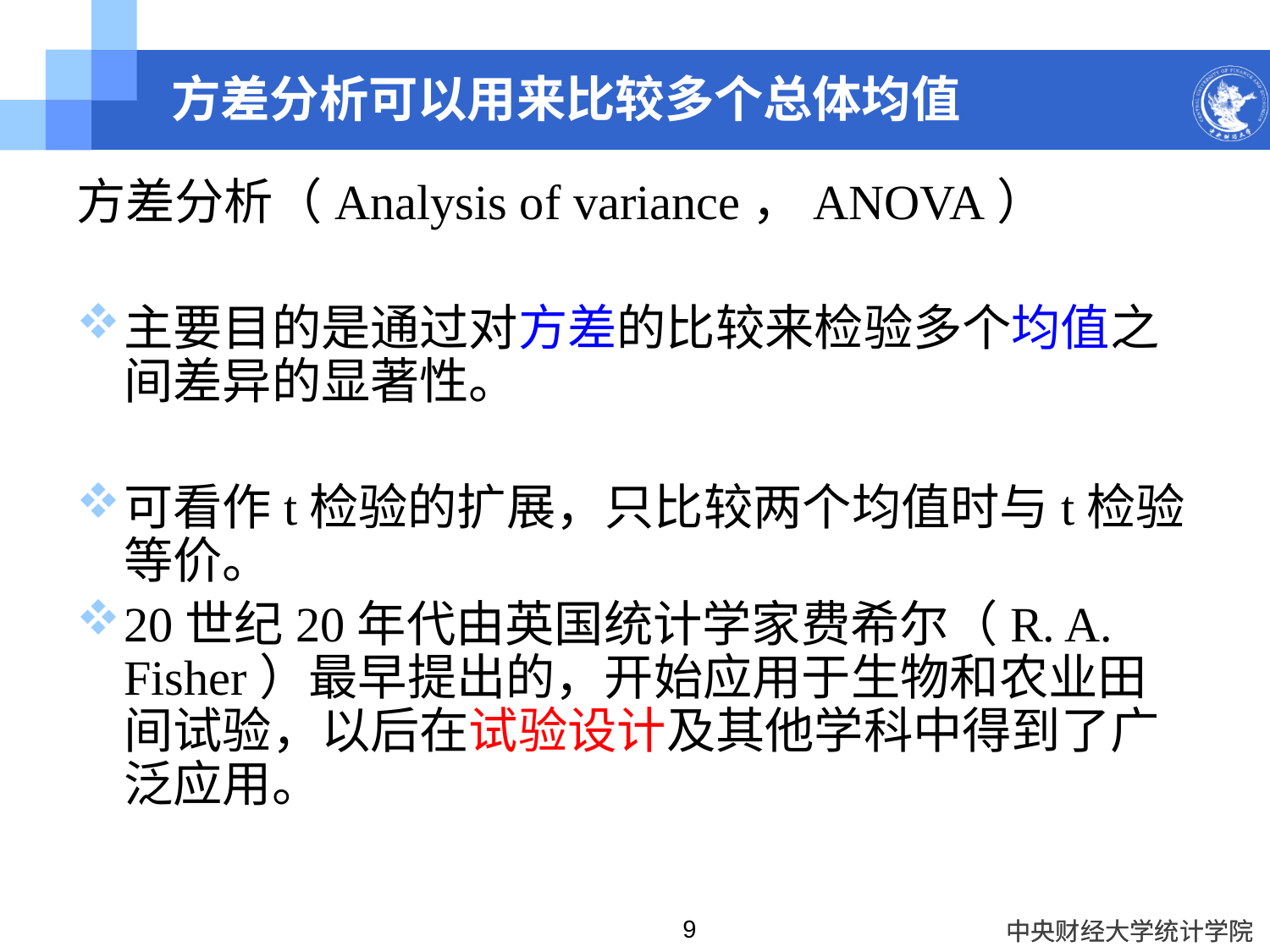

# 方差分析可以用来比较多个总体均值
方差分析（Analysis of variance，ANOVA）

主要目的是通过对方差的比较来检验多个均值之间差异的显著性。

可看作t检验的扩展，只比较两个均值时与t检验等价。
20世纪20年代由英国统计学家费希尔（R. A. Fisher）最早提出的，开始应用于生物和农业田间试验，以后在试验设计及其他学科中得到了广泛应用。
9